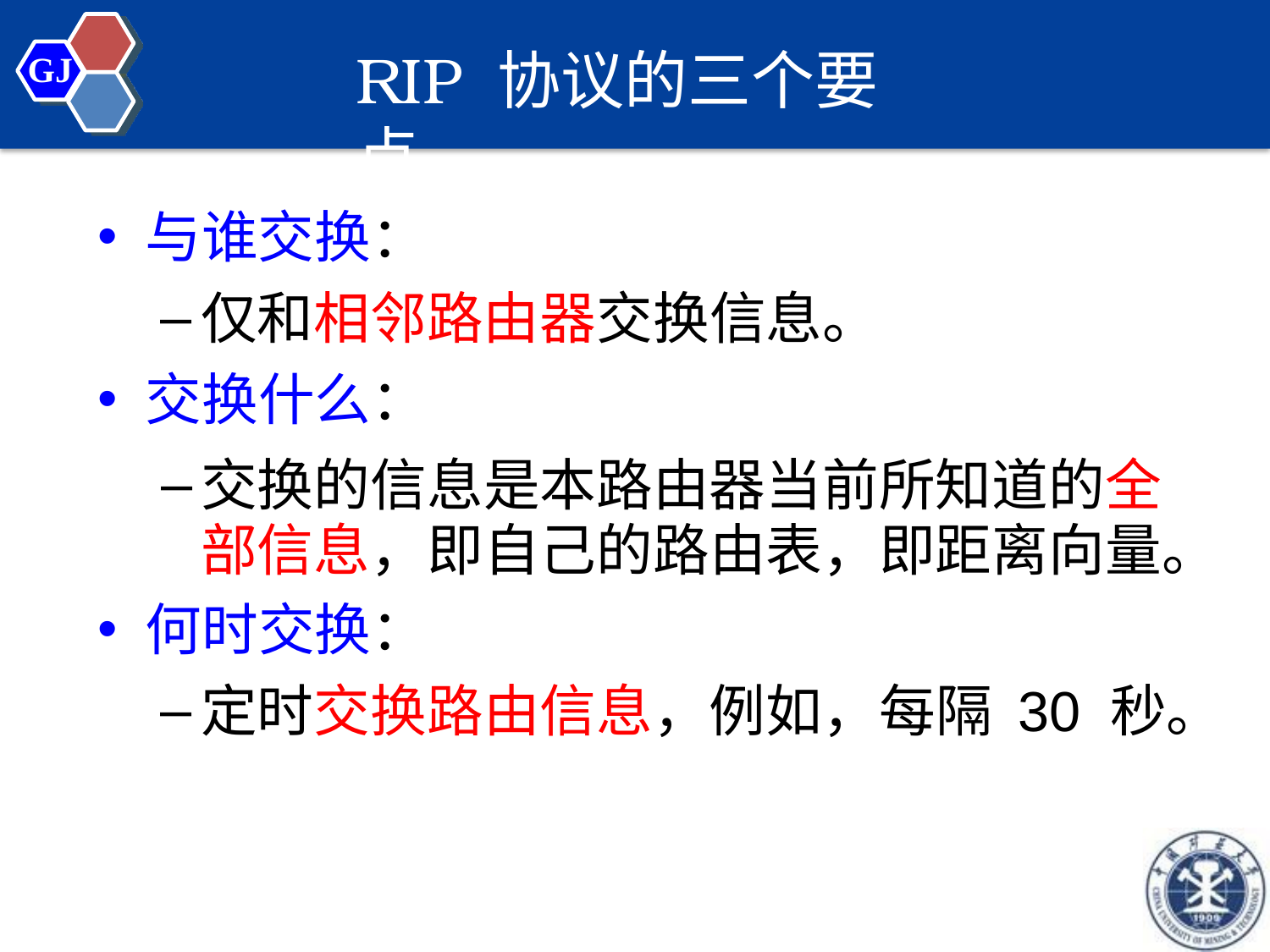

# RIP 协议的三个要点
GJ
与谁交换：
仅和相邻路由器交换信息。
交换什么：
交换的信息是本路由器当前所知道的全 部信息，即自己的路由表，即距离向量。
何时交换：
定时交换路由信息，例如，每隔 30 秒。